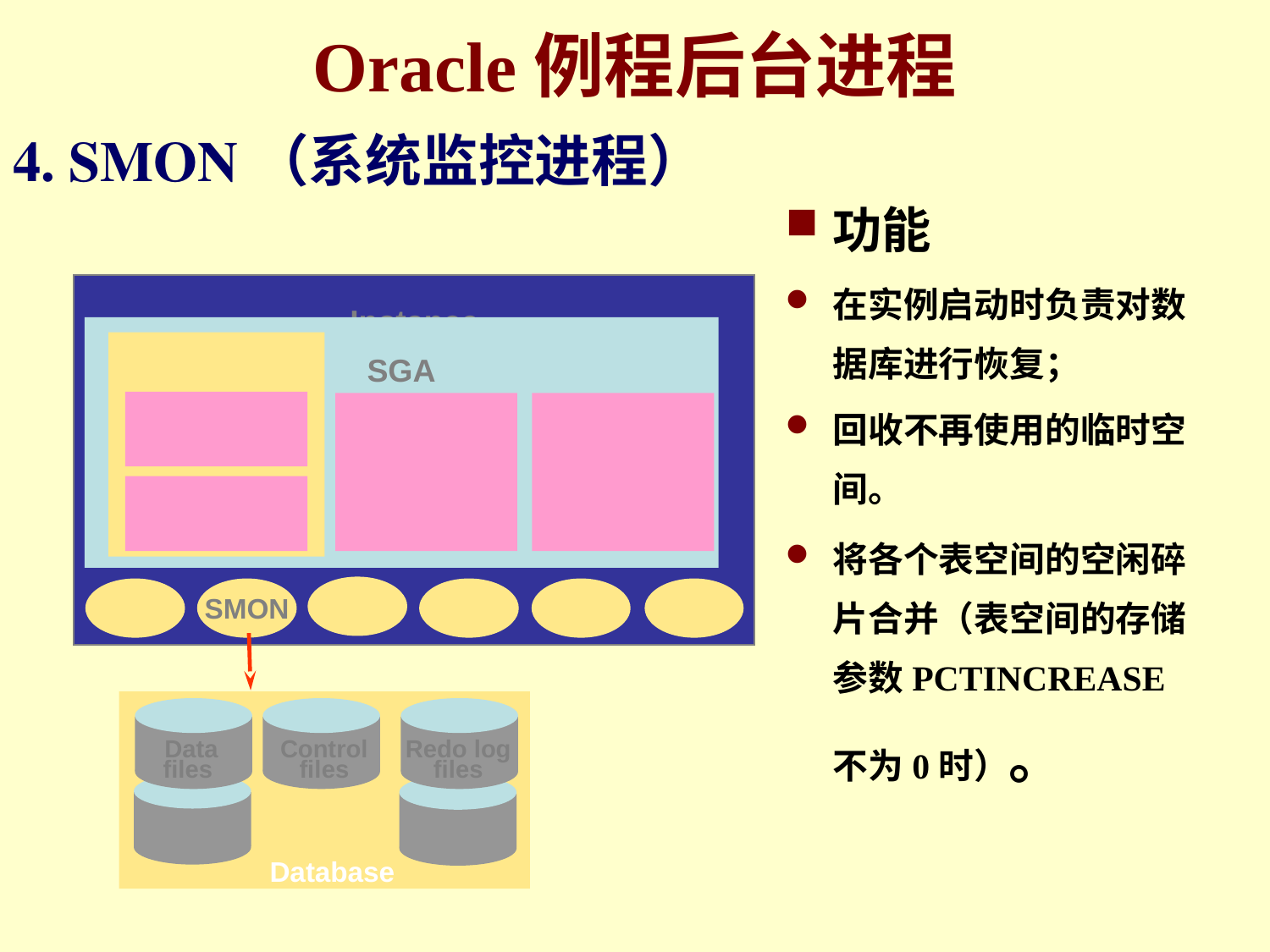

Oracle例程后台进程
# 4. SMON（系统监控进程）
功能
在实例启动时负责对数据库进行恢复；
回收不再使用的临时空间。
将各个表空间的空闲碎片合并（表空间的存储参数PCTINCREASE不为0时）。
Instance

Instance

SGA

SGA

SMON

SMON

Data files
Control files
Redo log files

Database
51